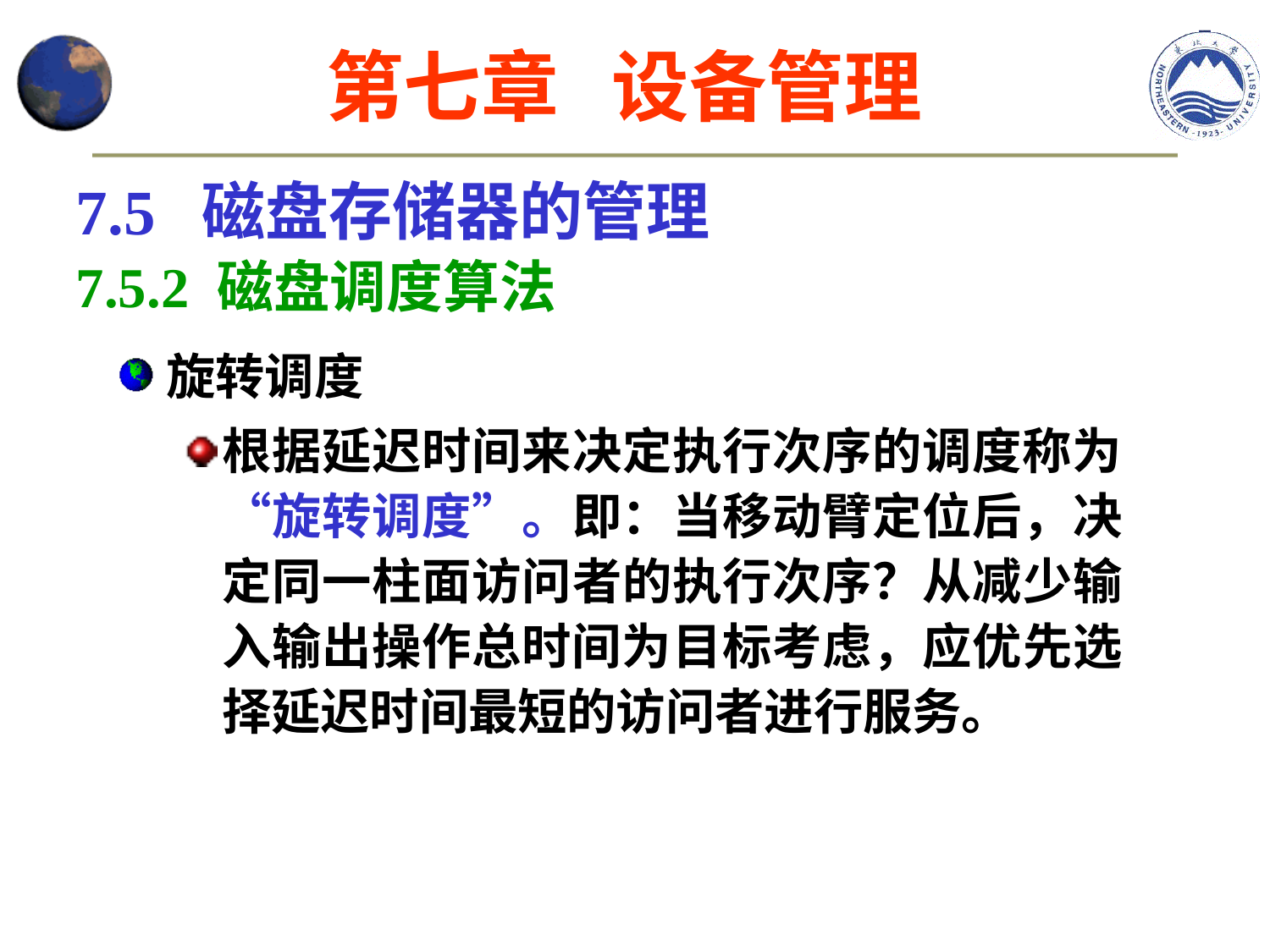

第七章   设备管理
7.5  磁盘存储器的管理
7.5.2 磁盘调度算法
旋转调度
根据延迟时间来决定执行次序的调度称为“旋转调度”。即：当移动臂定位后，决定同一柱面访问者的执行次序？从减少输入输出操作总时间为目标考虑，应优先选择延迟时间最短的访问者进行服务。